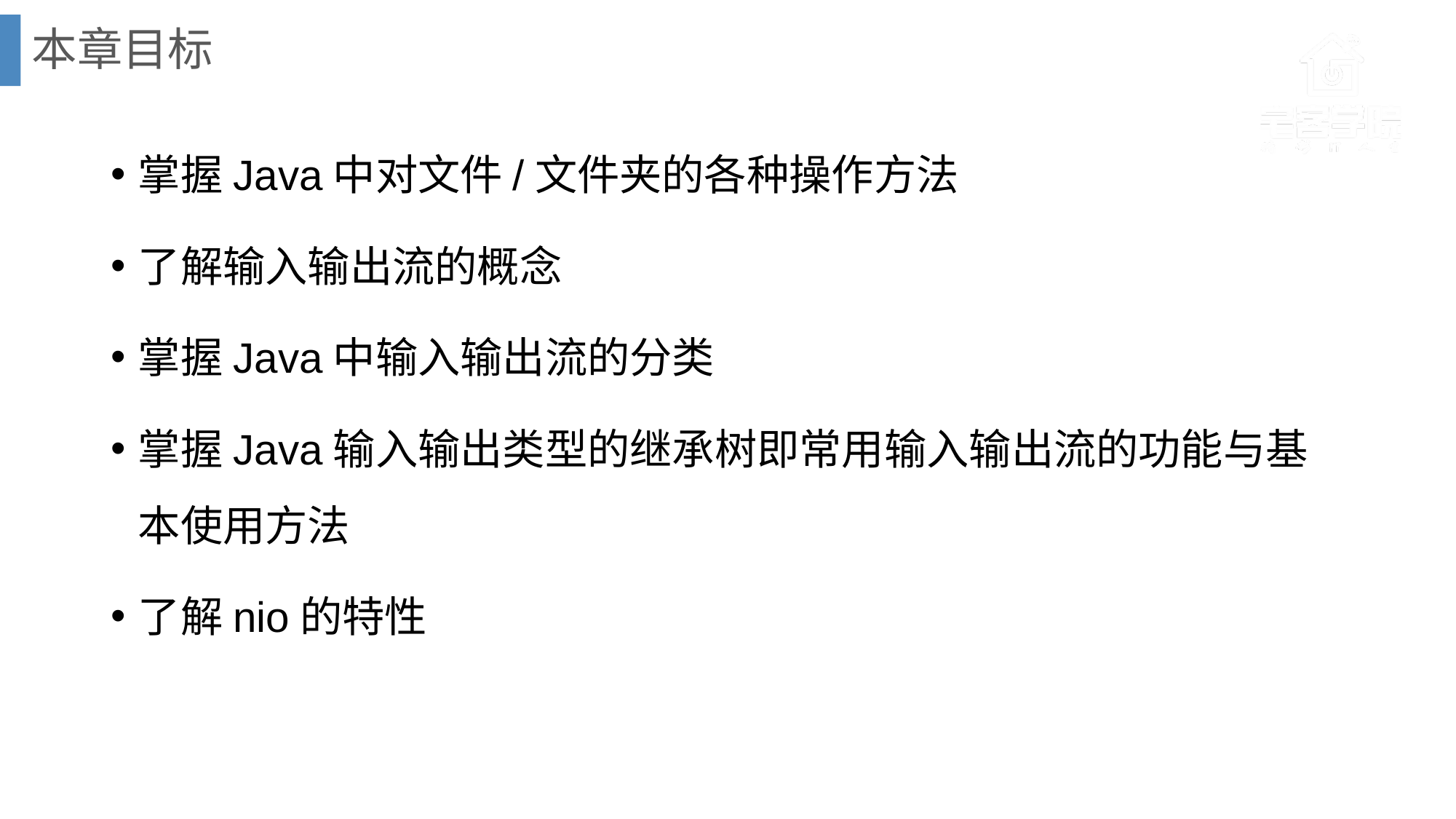

# 本章目标
掌握Java中对文件/文件夹的各种操作方法
了解输入输出流的概念
掌握Java中输入输出流的分类
掌握Java输入输出类型的继承树即常用输入输出流的功能与基本使用方法
了解nio的特性